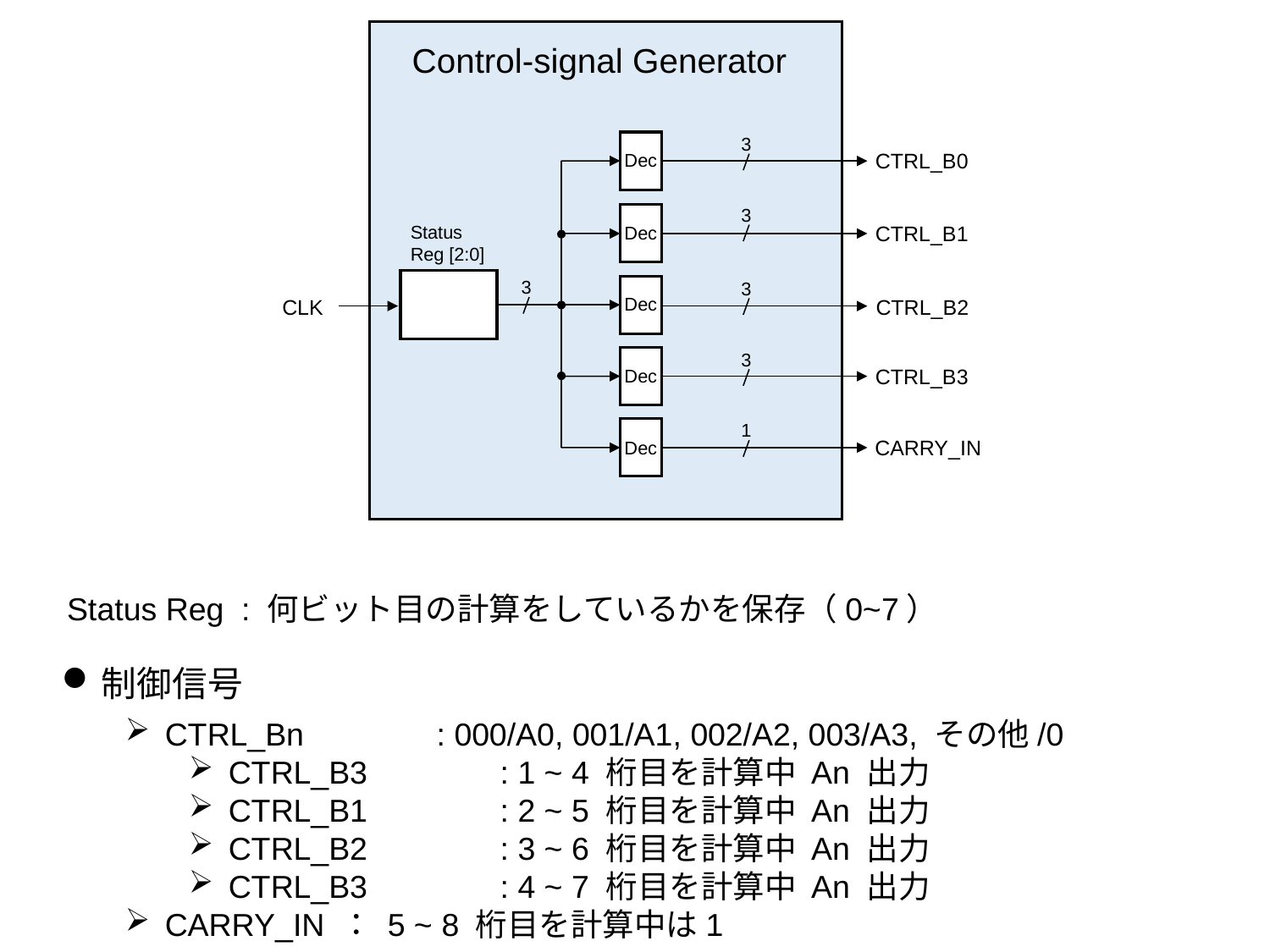

# Control-signal Generator
3

CTRL_B0
Dec
3

Status
Reg [2:0]
CTRL_B1
Dec

3

3

Dec
CLK
CTRL_B2

3

CTRL_B3
Dec

1

CARRY_IN
Dec
Status Reg  : 何ビット目の計算をしているかを保存（0~7）
制御信号
CTRL_Bn	  : 000/A0, 001/A1, 002/A2, 003/A3, その他/0
CTRL_B3	  : 1 ~ 4 桁目を計算中 An 出力
CTRL_B1	  : 2 ~ 5 桁目を計算中 An 出力
CTRL_B2	  : 3 ~ 6 桁目を計算中 An 出力
CTRL_B3	  : 4 ~ 7 桁目を計算中 An 出力
CARRY_IN ： 5 ~ 8 桁目を計算中は1